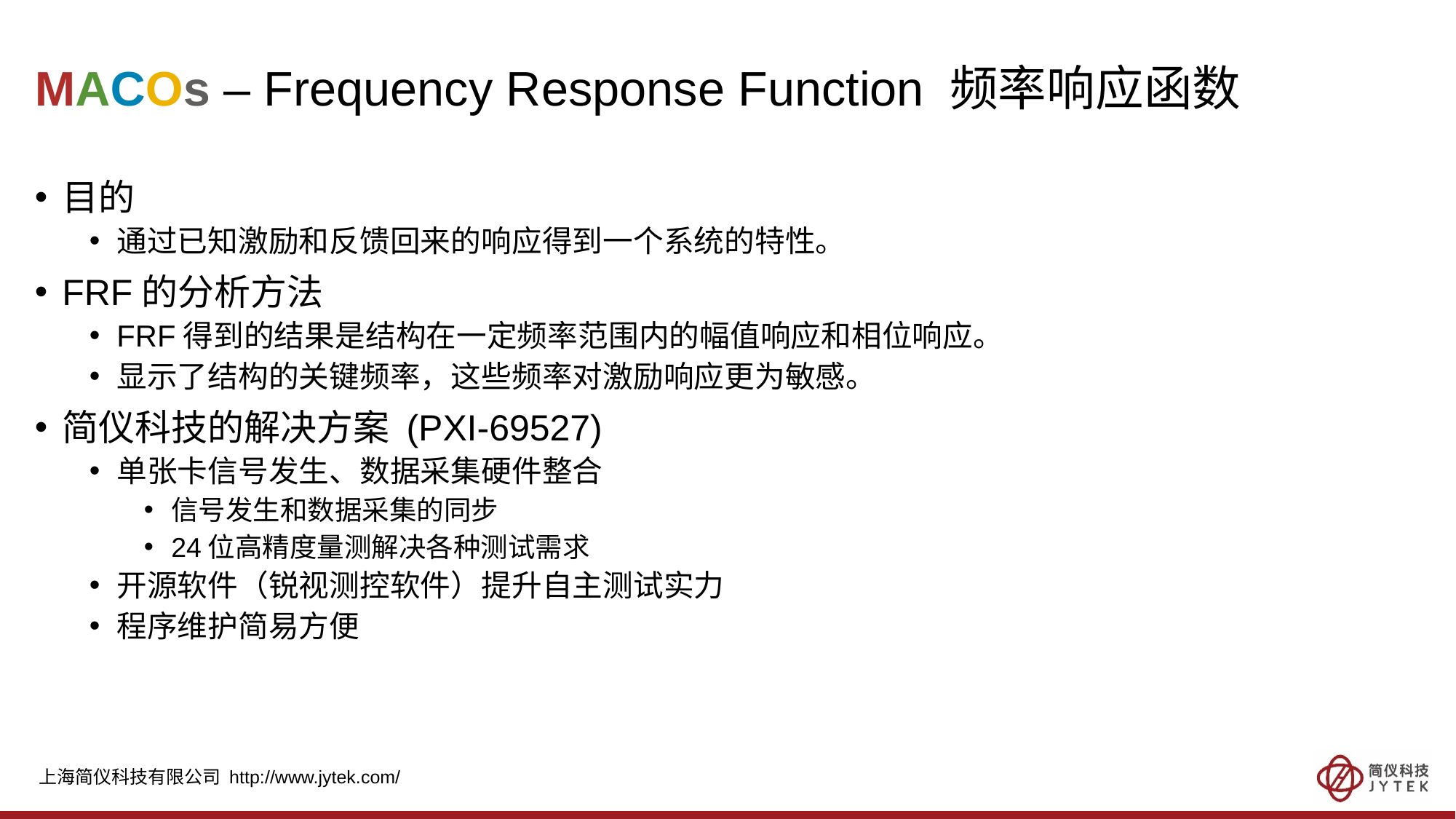

# MACOs – Frequency Response Function 频率响应函数
目的
通过已知激励和反馈回来的响应得到一个系统的特性。
FRF的分析方法
FRF得到的结果是结构在一定频率范围内的幅值响应和相位响应。
显示了结构的关键频率，这些频率对激励响应更为敏感。
简仪科技的解决方案 (PXI-69527)
单张卡信号发生、数据采集硬件整合
信号发生和数据采集的同步
24位高精度量测解决各种测试需求
开源软件（锐视测控软件）提升自主测试实力
程序维护简易方便